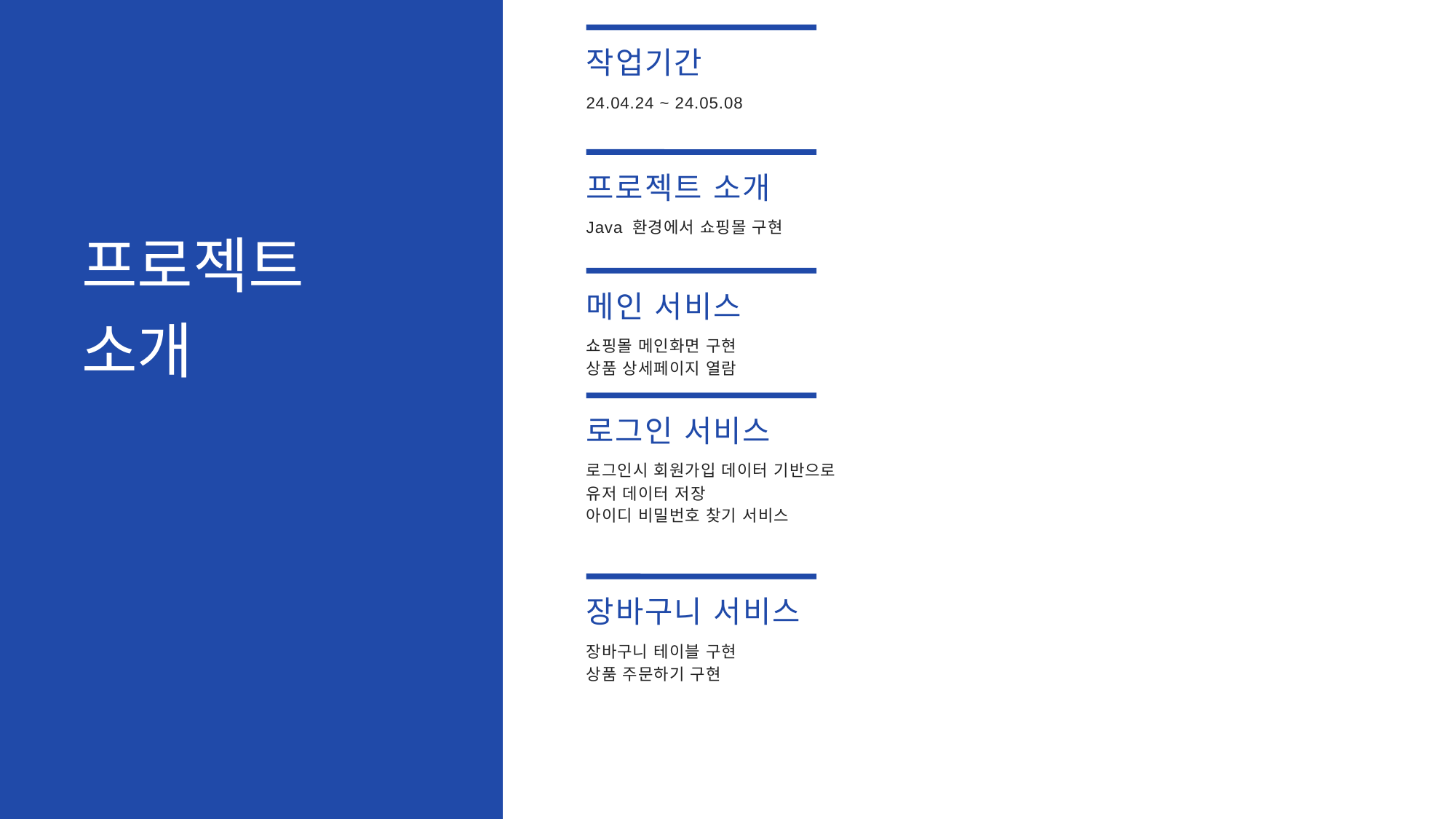

작업기간
24.04.24 ~ 24.05.08

프로젝트 소개
Java 환경에서 쇼핑몰 구현
프로젝트
소개

메인 서비스
쇼핑몰 메인화면 구현
상품 상세페이지 열람

로그인 서비스
로그인시 회원가입 데이터 기반으로
유저 데이터 저장
아이디 비밀번호 찾기 서비스

장바구니 서비스
장바구니 테이블 구현
상품 주문하기 구현